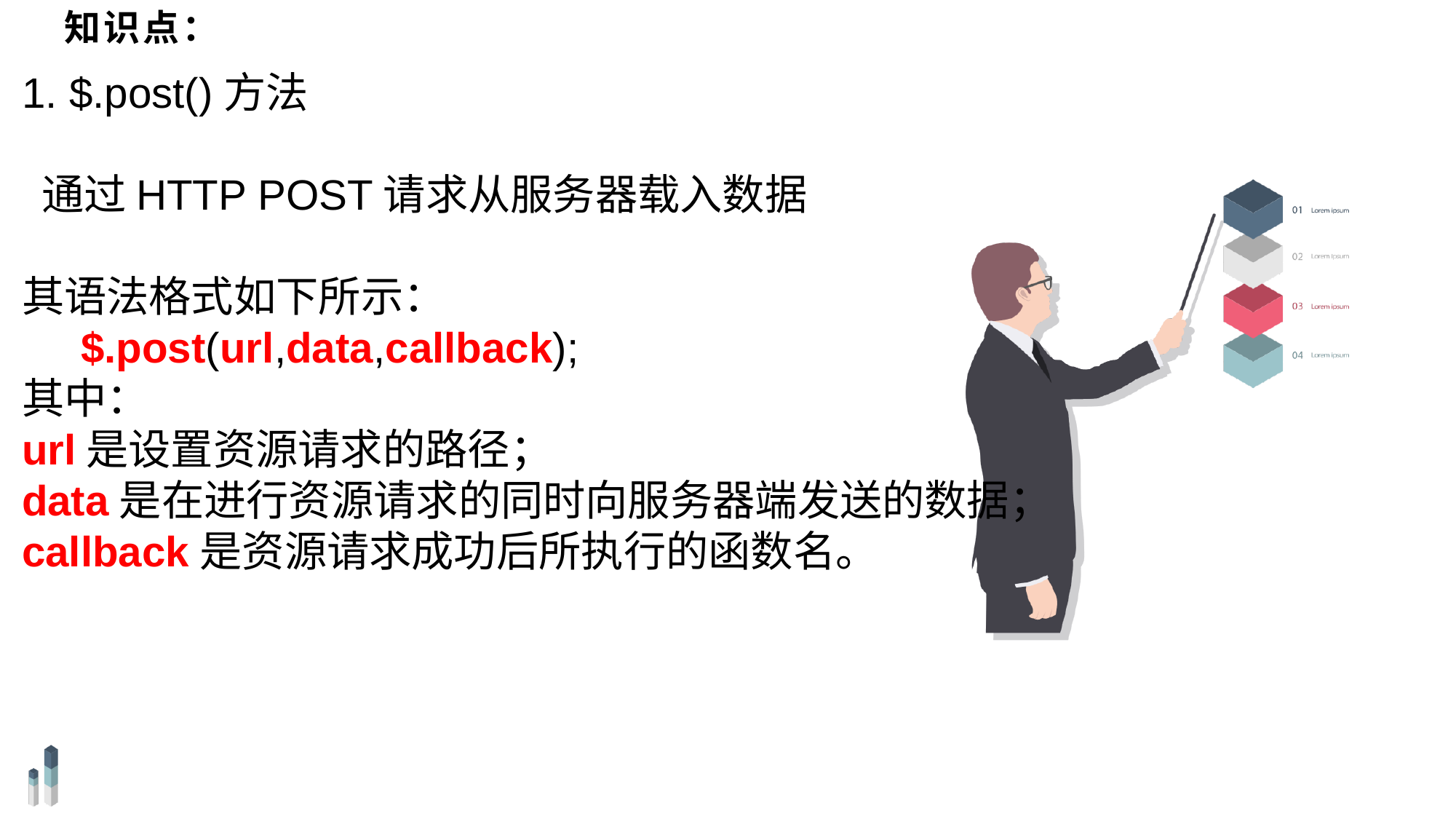

# 知识点：
1. $.post()方法

 通过HTTP POST请求从服务器载入数据

其语法格式如下所示：
     $.post(url,data,callback);
其中：
url是设置资源请求的路径；
data是在进行资源请求的同时向服务器端发送的数据；
callback是资源请求成功后所执行的函数名。